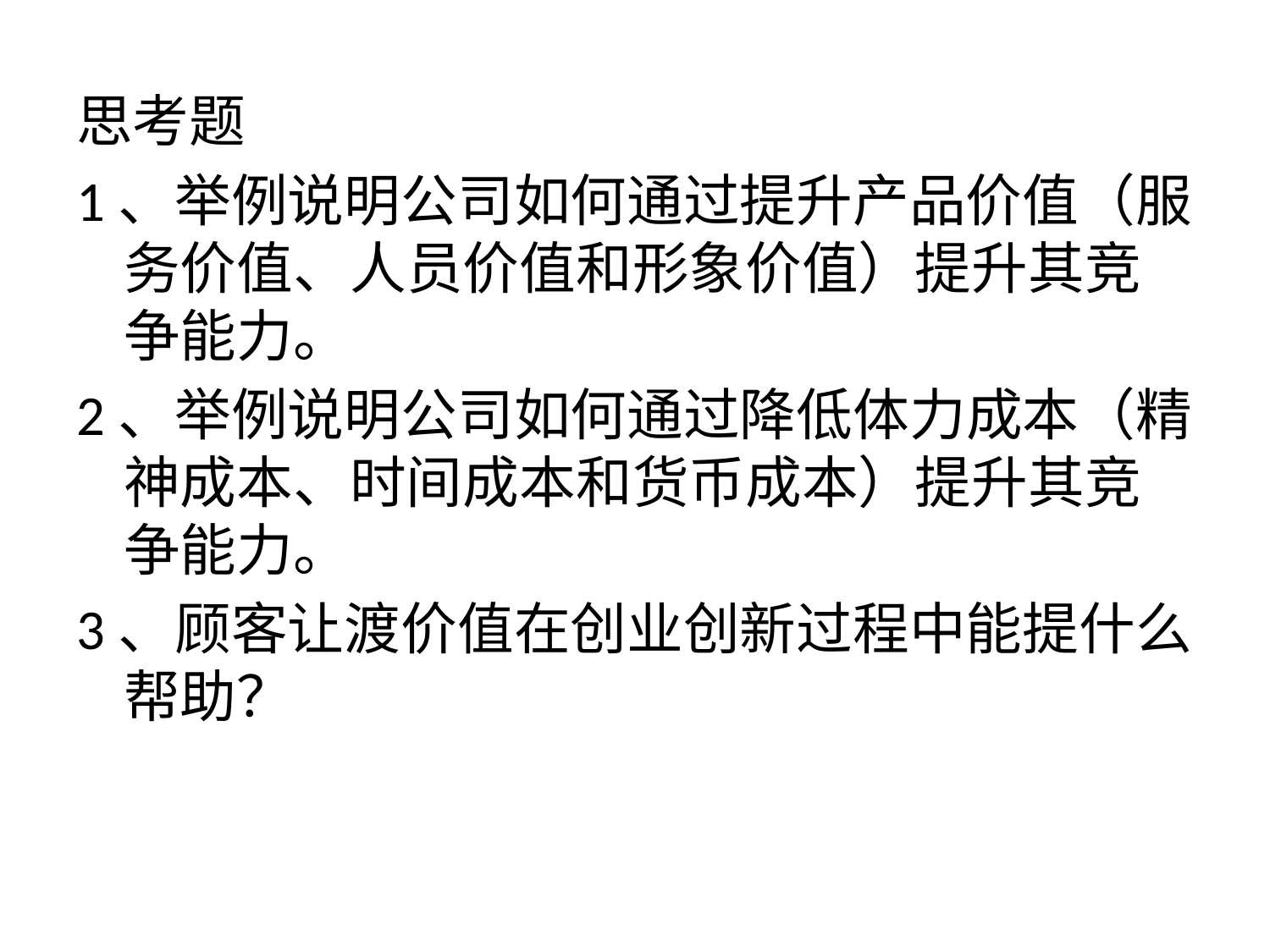

思考题
1、举例说明公司如何通过提升产品价值（服务价值、人员价值和形象价值）提升其竞争能力。
2、举例说明公司如何通过降低体力成本（精神成本、时间成本和货币成本）提升其竞争能力。
3、顾客让渡价值在创业创新过程中能提什么帮助？